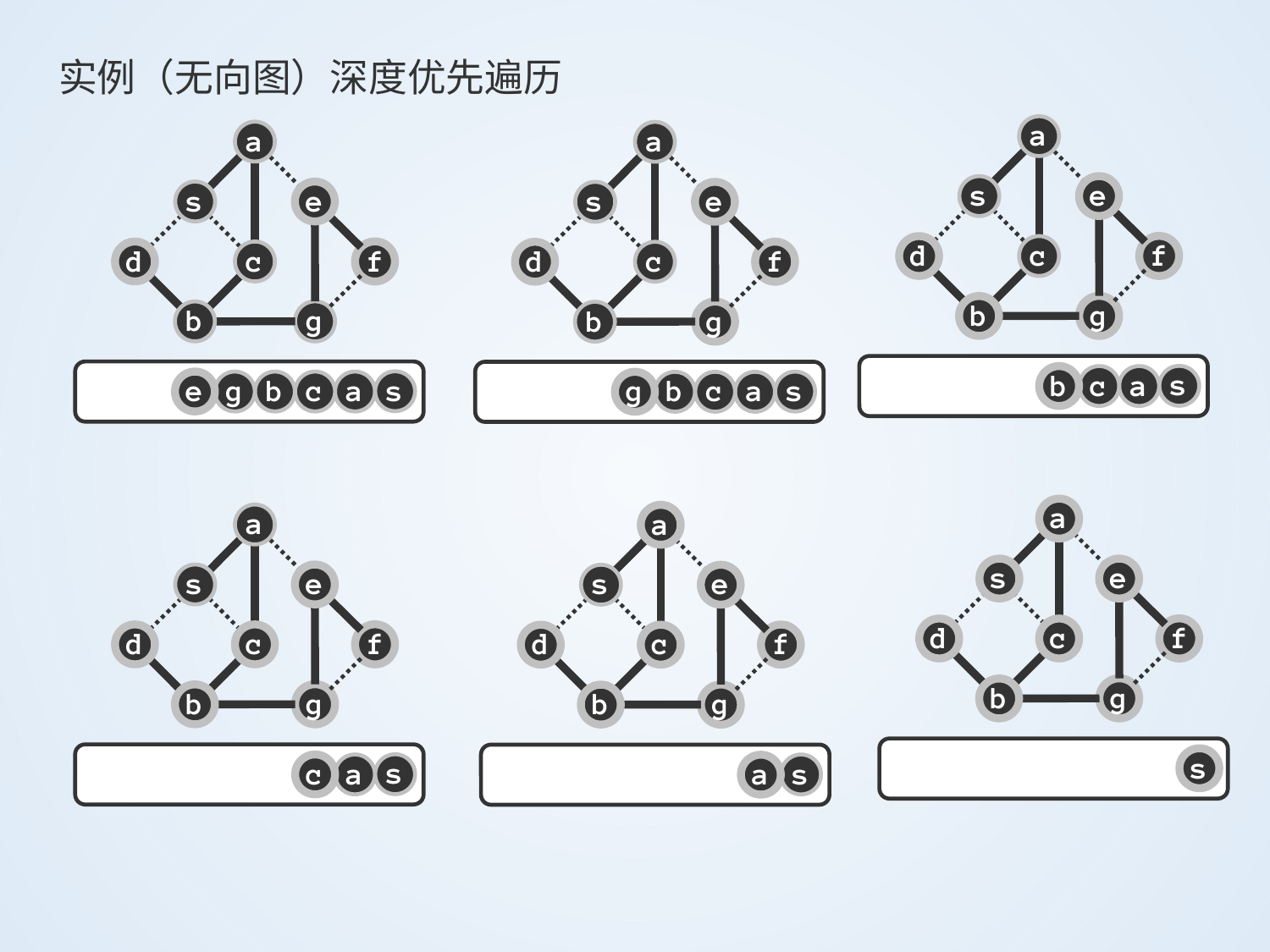

实例（无向图）深度优先遍历
a
a
a
s
e
s
e
s
e
f
d
c
f
d
c
f
d
c
g
b
g
b
g
b

s
b
c
a
s
e
g
b
c
a
s
g
b
c
a
a
a
a
s
e
s
e
s
e
f
d
c
f
d
c
f
d
c
g
b
g
b
g
b

s
s
c
a
s
a